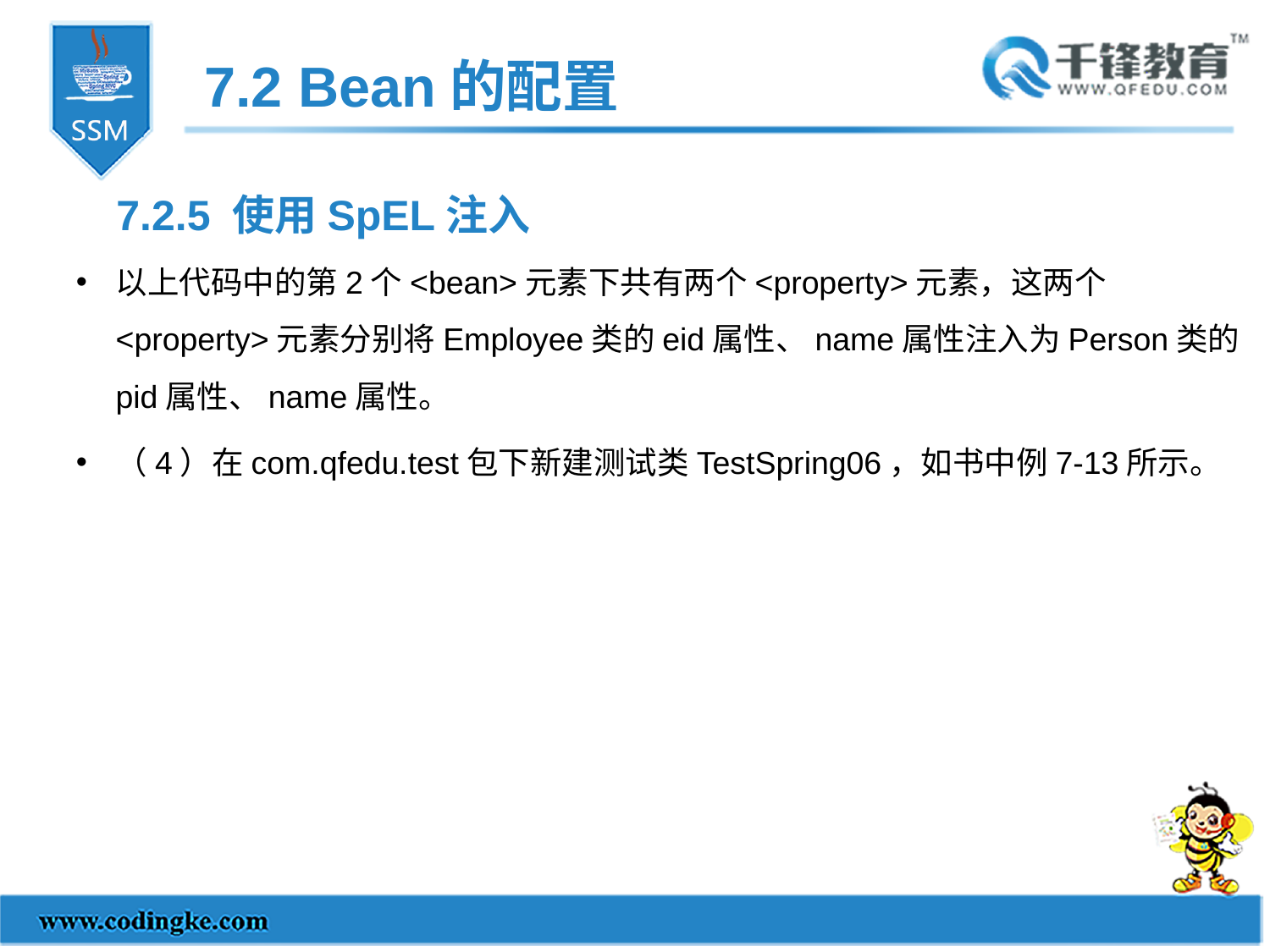

7.2 Bean的配置
7.2.5 使用SpEL注入
以上代码中的第2个<bean>元素下共有两个<property>元素，这两个<property>元素分别将Employee类的eid属性、name属性注入为Person类的pid属性、name属性。
（4）在com.qfedu.test包下新建测试类TestSpring06，如书中例7-13所示。